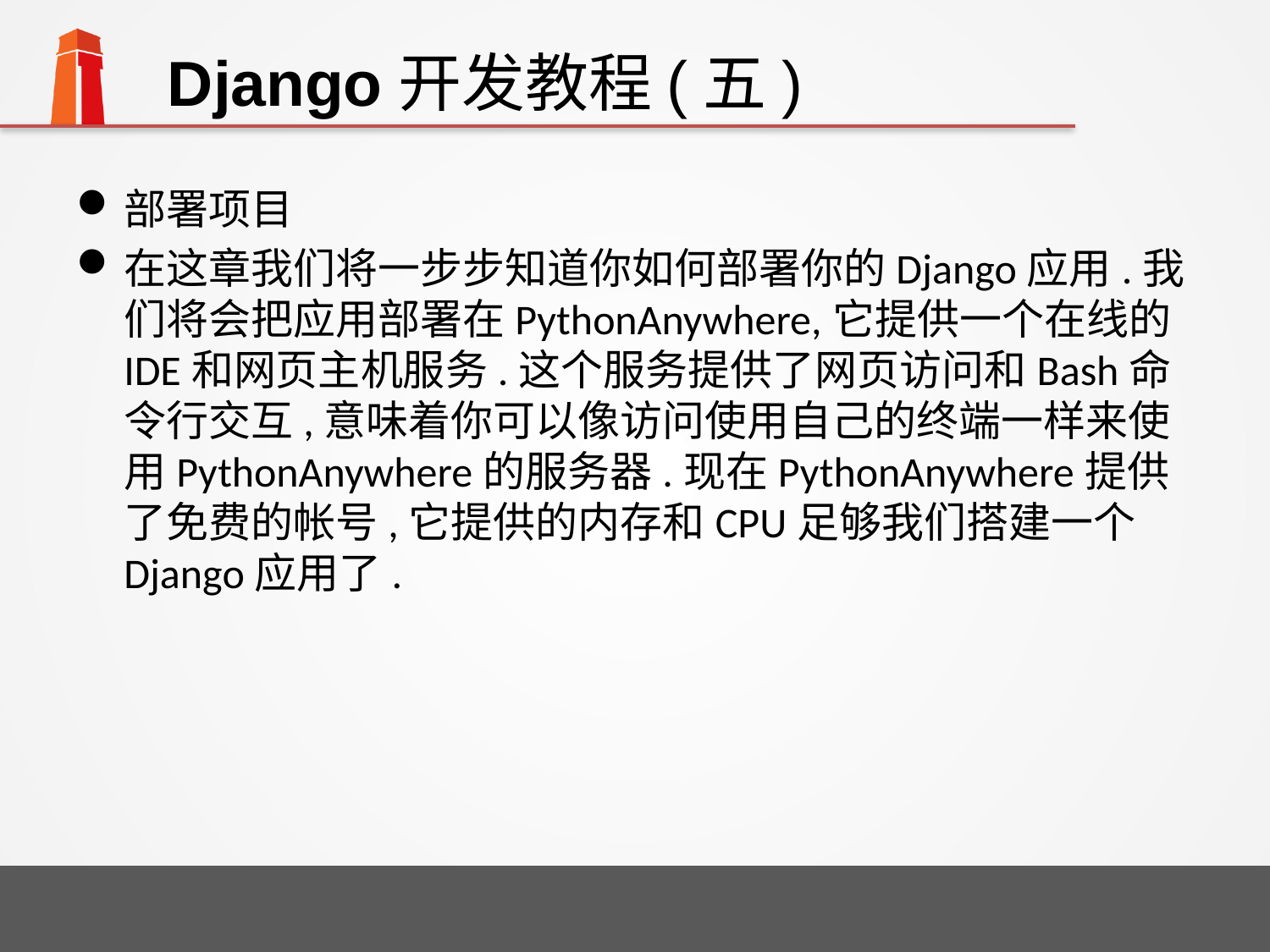

# Django开发教程(五)
部署项目
在这章我们将一步步知道你如何部署你的Django应用.我们将会把应用部署在PythonAnywhere,它提供一个在线的IDE和网页主机服务.这个服务提供了网页访问和Bash命令行交互,意味着你可以像访问使用自己的终端一样来使用PythonAnywhere的服务器.现在PythonAnywhere提供了免费的帐号,它提供的内存和CPU足够我们搭建一个Django应用了.